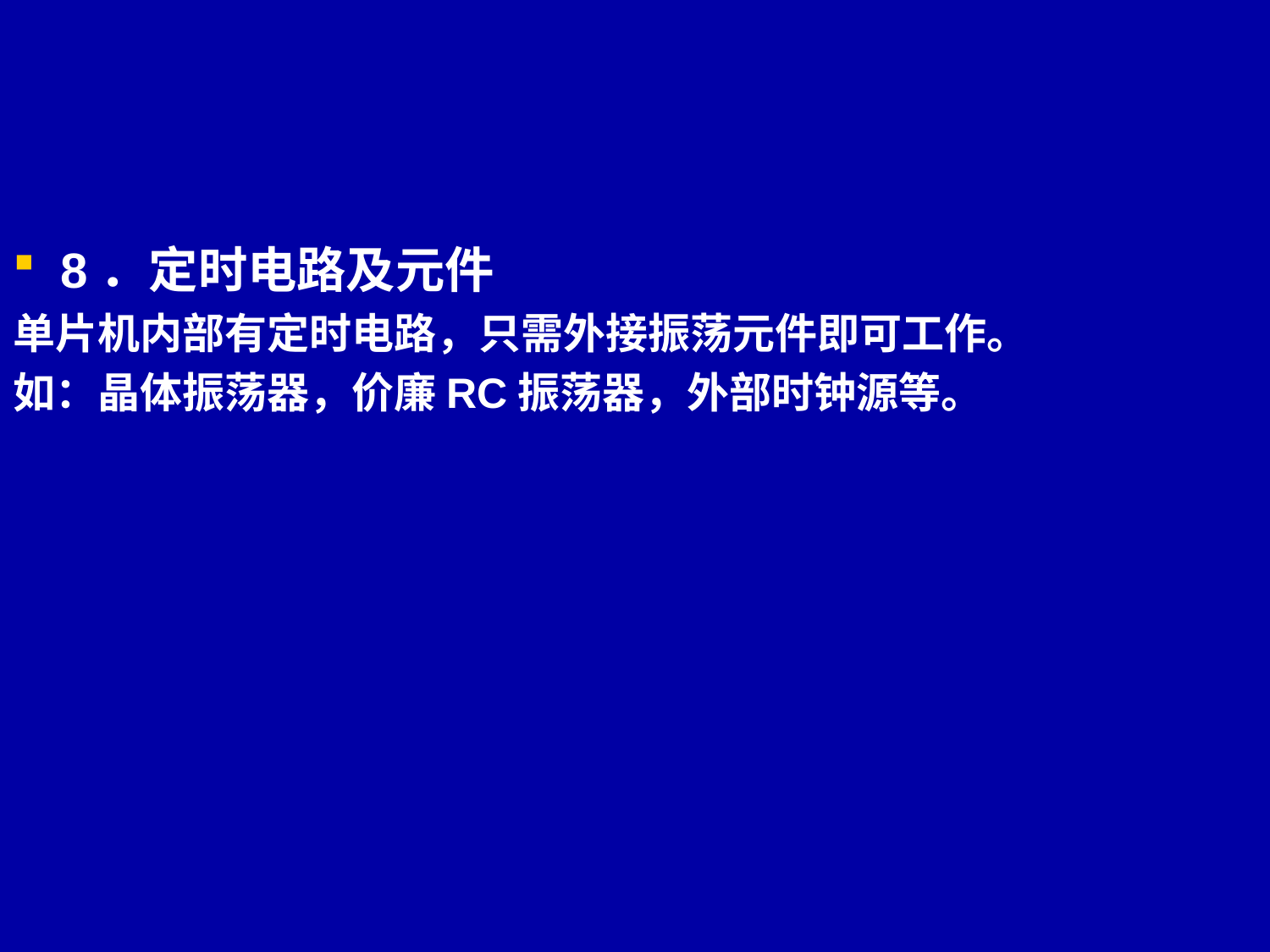

#
8．定时电路及元件
单片机内部有定时电路，只需外接振荡元件即可工作。
如：晶体振荡器，价廉RC振荡器，外部时钟源等。